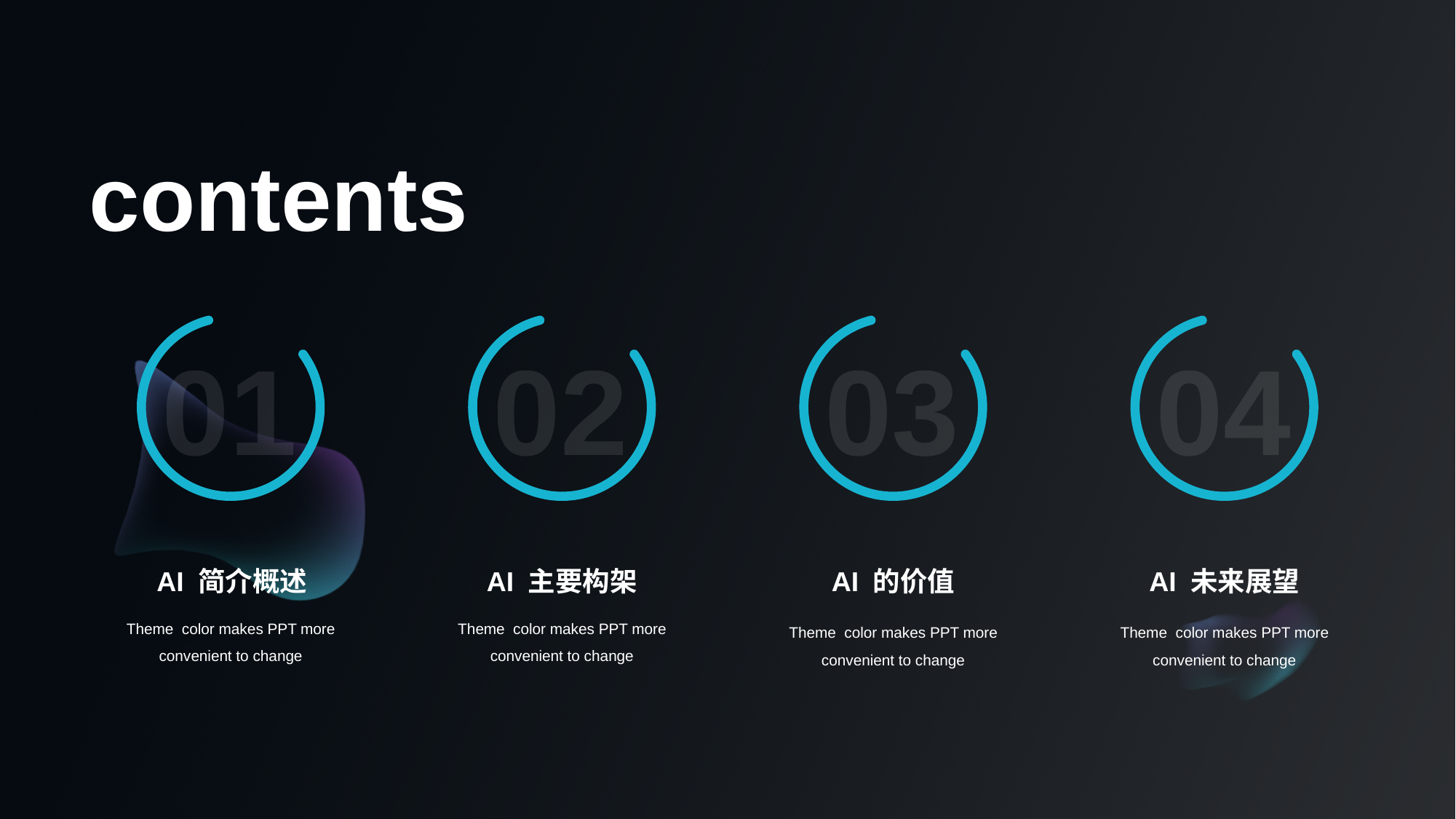

contents

01
AI 简介概述
Theme  color makes PPT more
convenient to change

02
AI 主要构架
Theme  color makes PPT more
convenient to change

03
AI 的价值
Theme  color makes PPT more
convenient to change

04
AI 未来展望
Theme  color makes PPT more
convenient to change